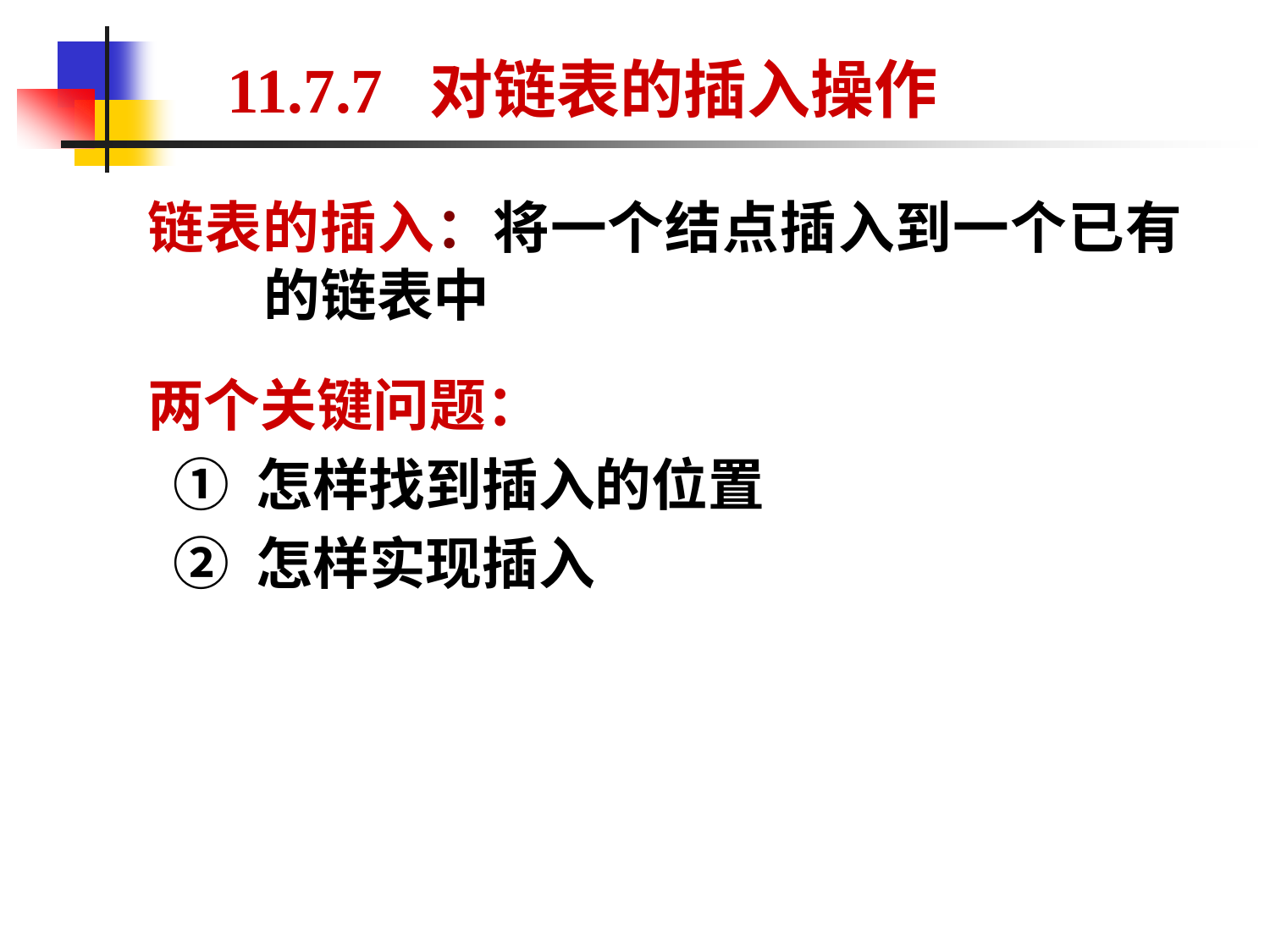

11.7.7  对链表的插入操作
链表的插入：将一个结点插入到一个已有的链表中
两个关键问题：
  ① 怎样找到插入的位置
  ② 怎样实现插入